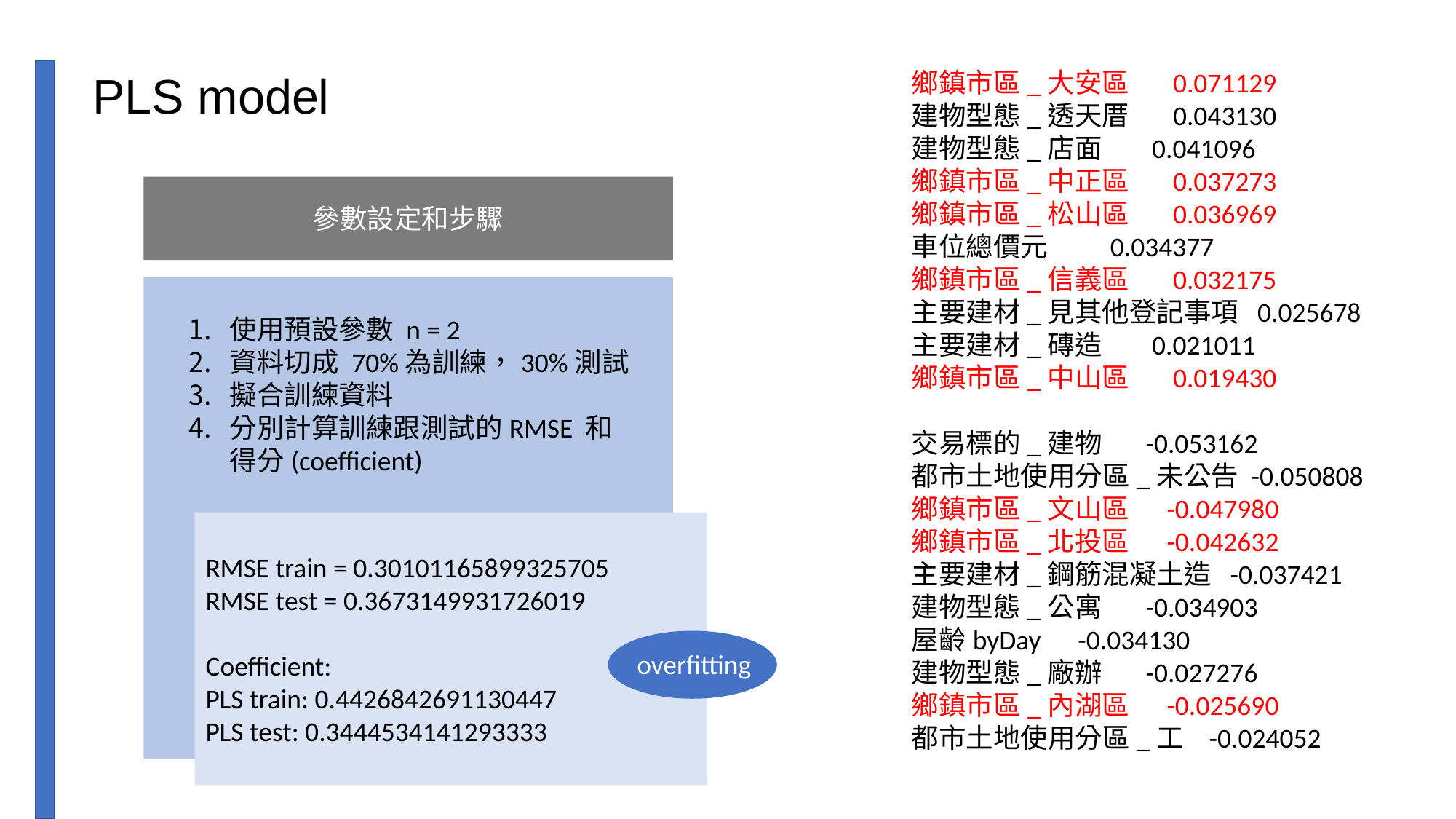

PLS model
鄉鎮市區_大安區      0.071129
建物型態_透天厝      0.043130
建物型態_店面       0.041096
鄉鎮市區_中正區      0.037273
鄉鎮市區_松山區      0.036969
車位總價元         0.034377
鄉鎮市區_信義區      0.032175
主要建材_見其他登記事項  0.025678
主要建材_磚造       0.021011
鄉鎮市區_中山區      0.019430

交易標的_建物      -0.053162
都市土地使用分區_未公告 -0.050808
鄉鎮市區_文山區     -0.047980
鄉鎮市區_北投區     -0.042632
主要建材_鋼筋混凝土造  -0.037421
建物型態_公寓      -0.034903
屋齡byDay      -0.034130
建物型態_廠辦      -0.027276
鄉鎮市區_內湖區     -0.025690
都市土地使用分區_工   -0.024052
參數設定和步驟

使用預設參數 n = 2
資料切成 70%為訓練，30%測試
擬合訓練資料
分別計算訓練跟測試的RMSE 和得分(coefficient)

RMSE train = 0.30101165899325705
RMSE test = 0.3673149931726019

Coefficient:
PLS train: 0.4426842691130447
PLS test: 0.3444534141293333

overfitting